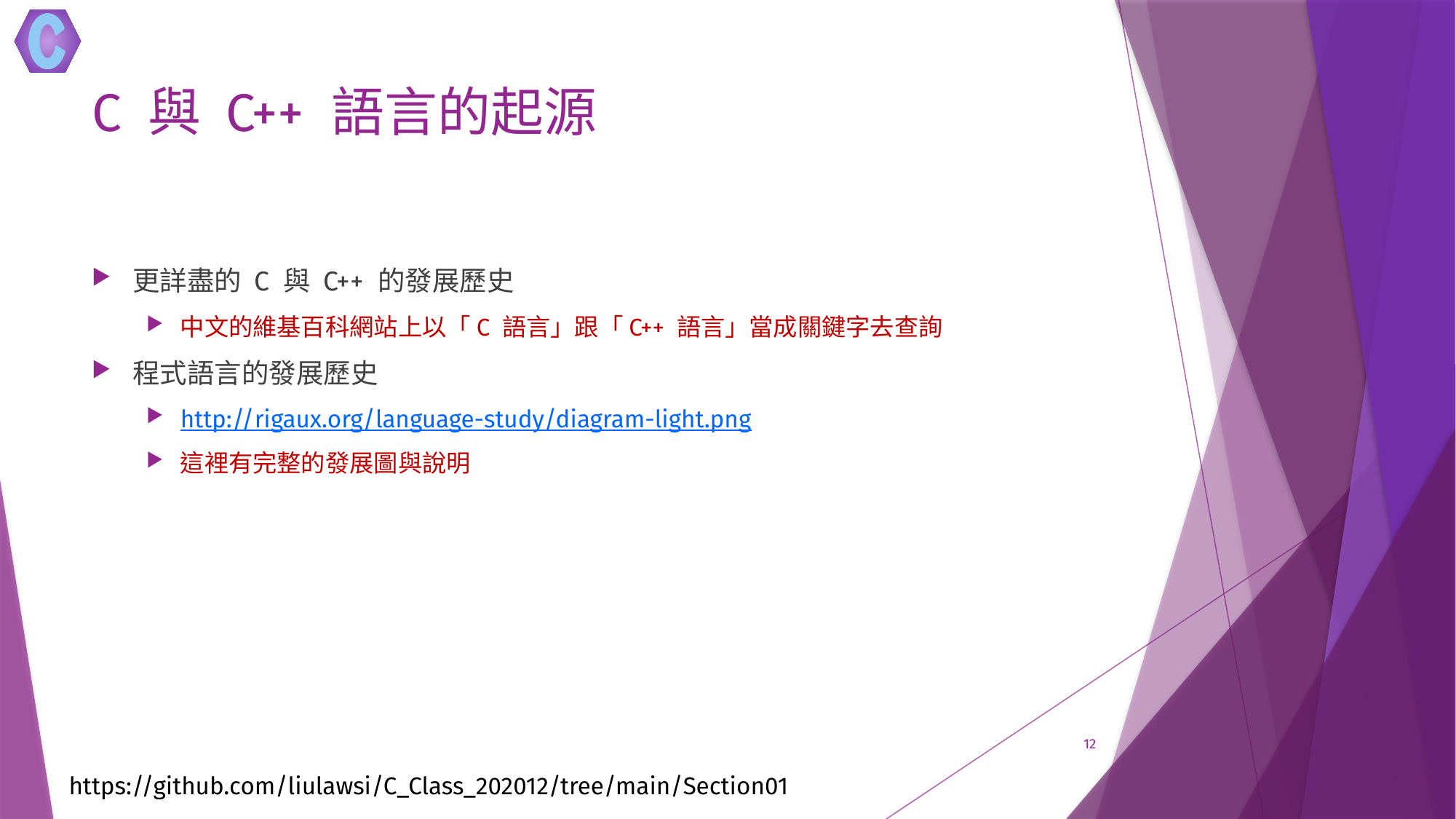

# C 與 C++ 語言的起源
更詳盡的 C 與 C++ 的發展歷史
中文的維基百科網站上以「C 語言」跟「C++ 語言」當成關鍵字去查詢
程式語言的發展歷史
http://rigaux.org/language-study/diagram-light.png
這裡有完整的發展圖與說明

12